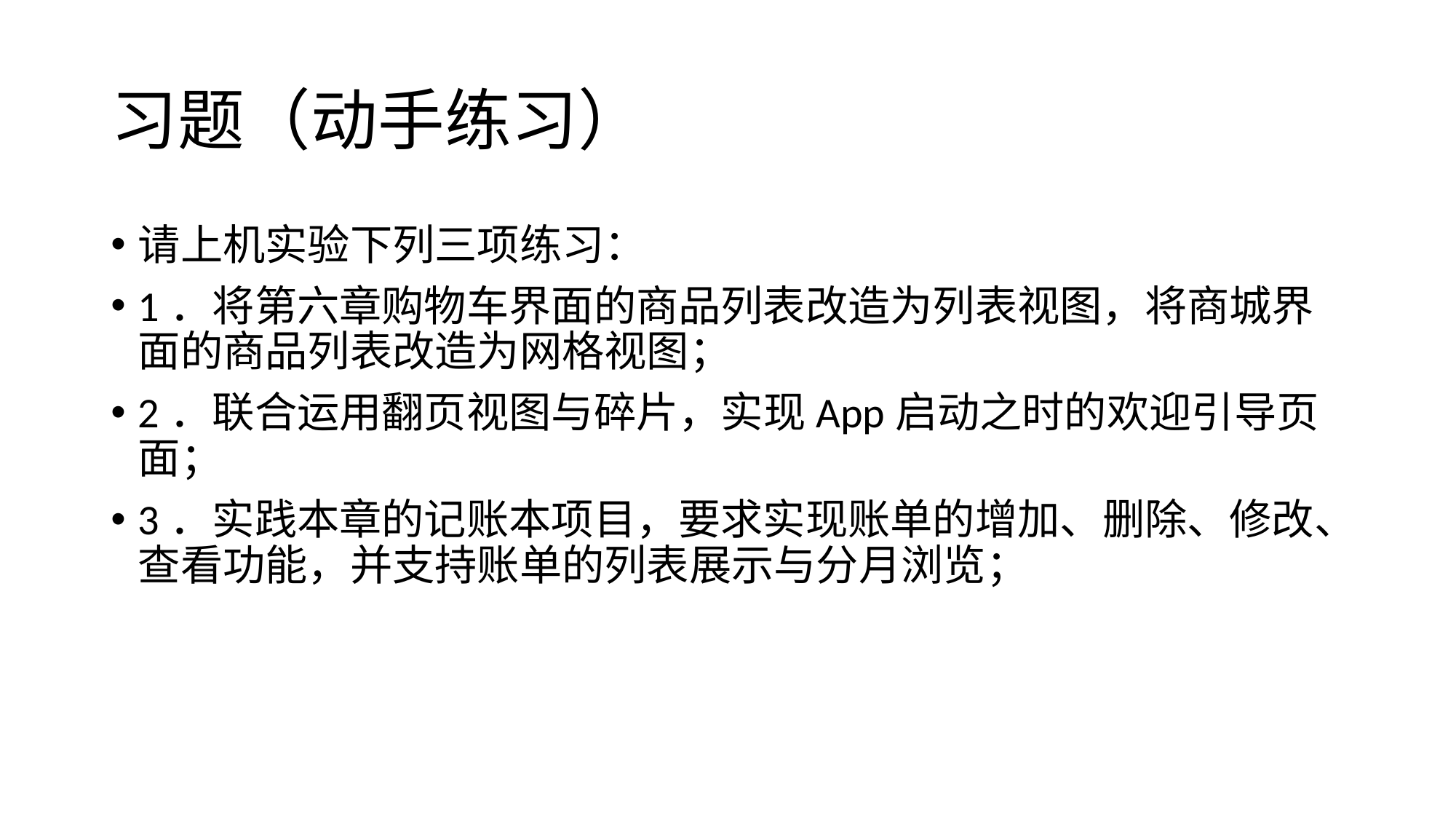

# 习题（动手练习）
请上机实验下列三项练习：
1．将第六章购物车界面的商品列表改造为列表视图，将商城界面的商品列表改造为网格视图；
2．联合运用翻页视图与碎片，实现App启动之时的欢迎引导页面；
3．实践本章的记账本项目，要求实现账单的增加、删除、修改、查看功能，并支持账单的列表展示与分月浏览；